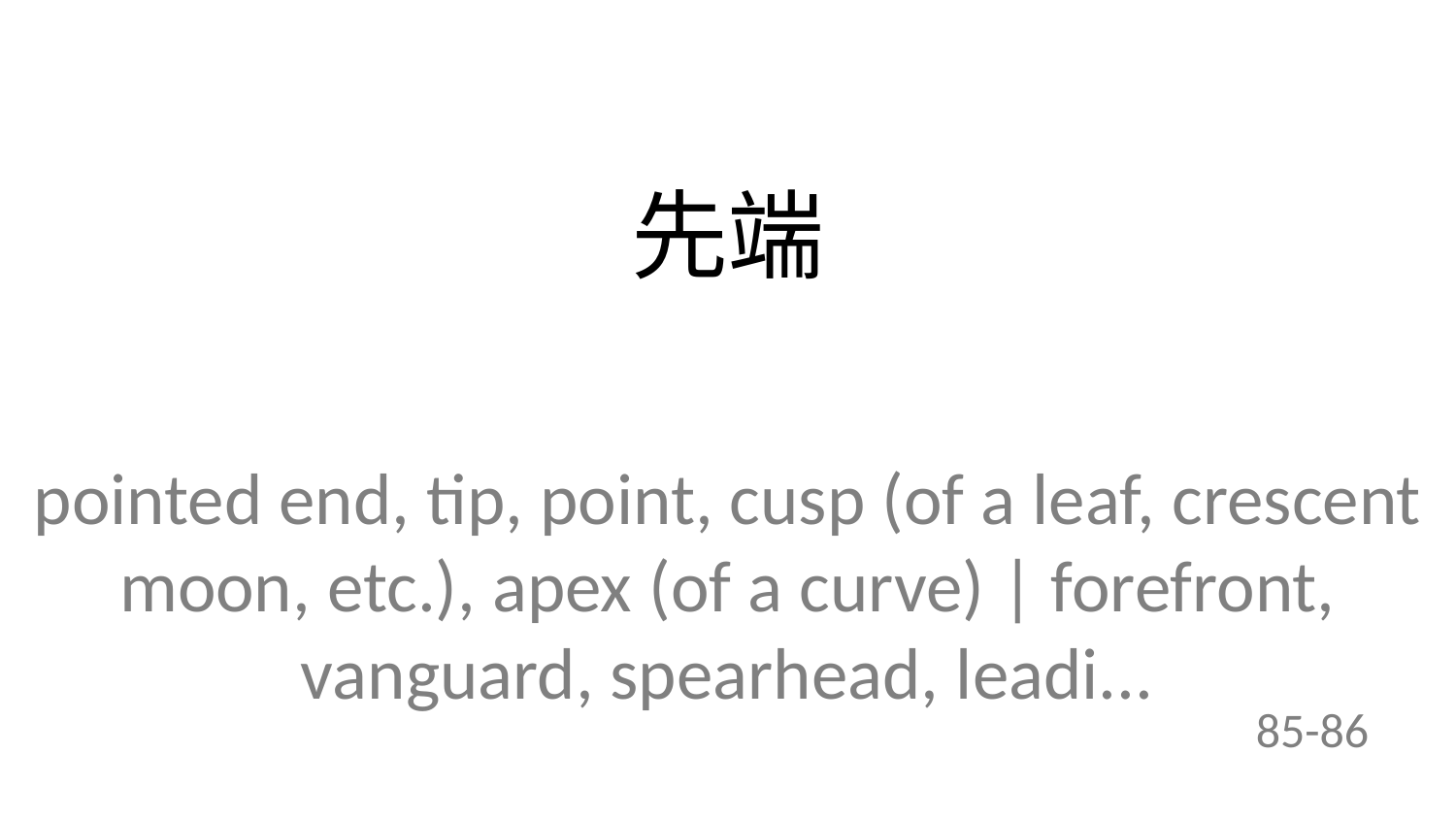

先端

pointed end, tip, point, cusp (of a leaf, crescent moon, etc.), apex (of a curve) | forefront, vanguard, spearhead, leadi...
85-86